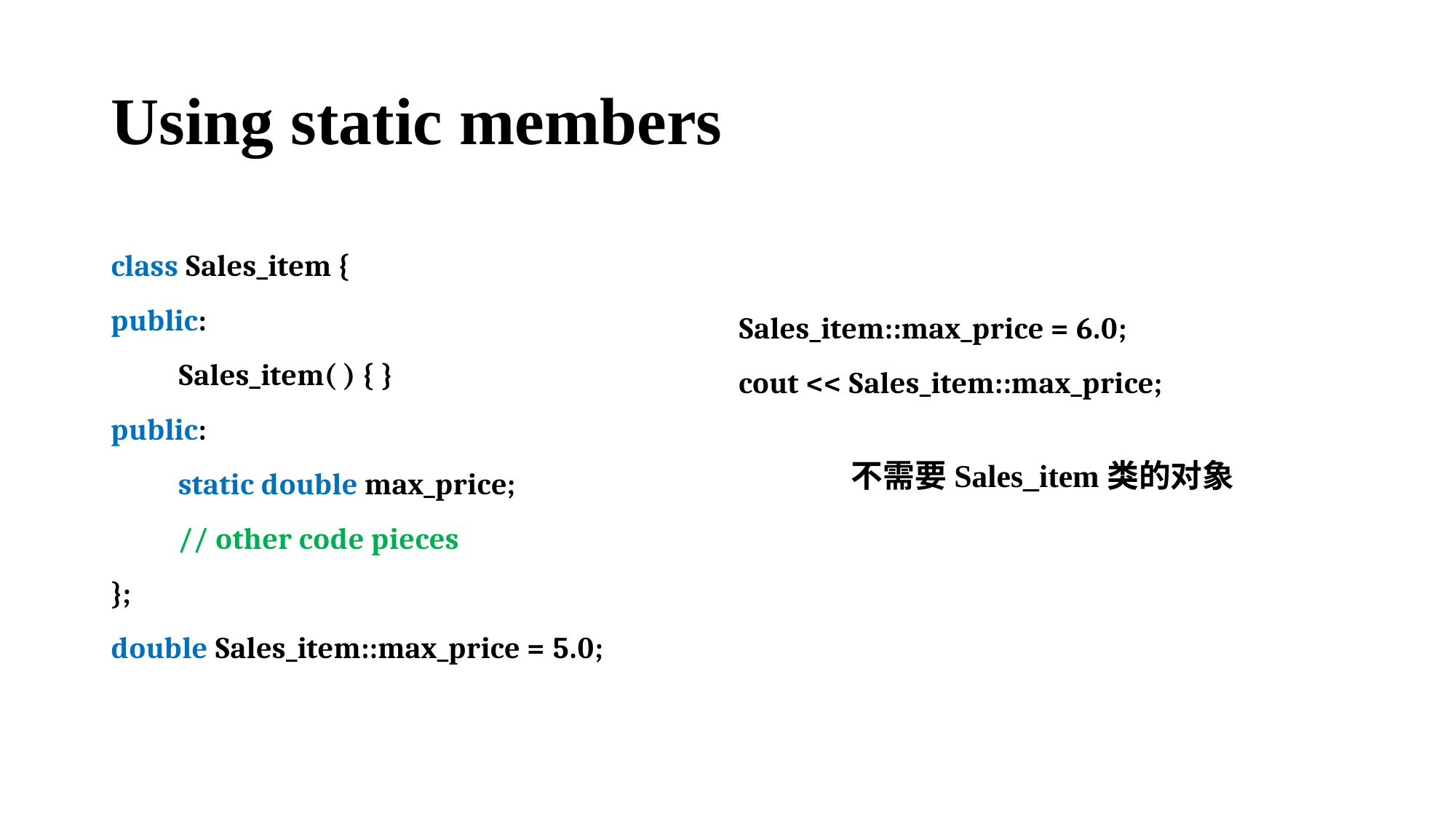

# Using static members
class Sales_item {
public:
          Sales_item( ) { }
public:
          static double max_price;
          // other code pieces
};
double Sales_item::max_price = 5.0;
Sales_item::max_price = 6.0;
cout << Sales_item::max_price;
不需要Sales_item类的对象